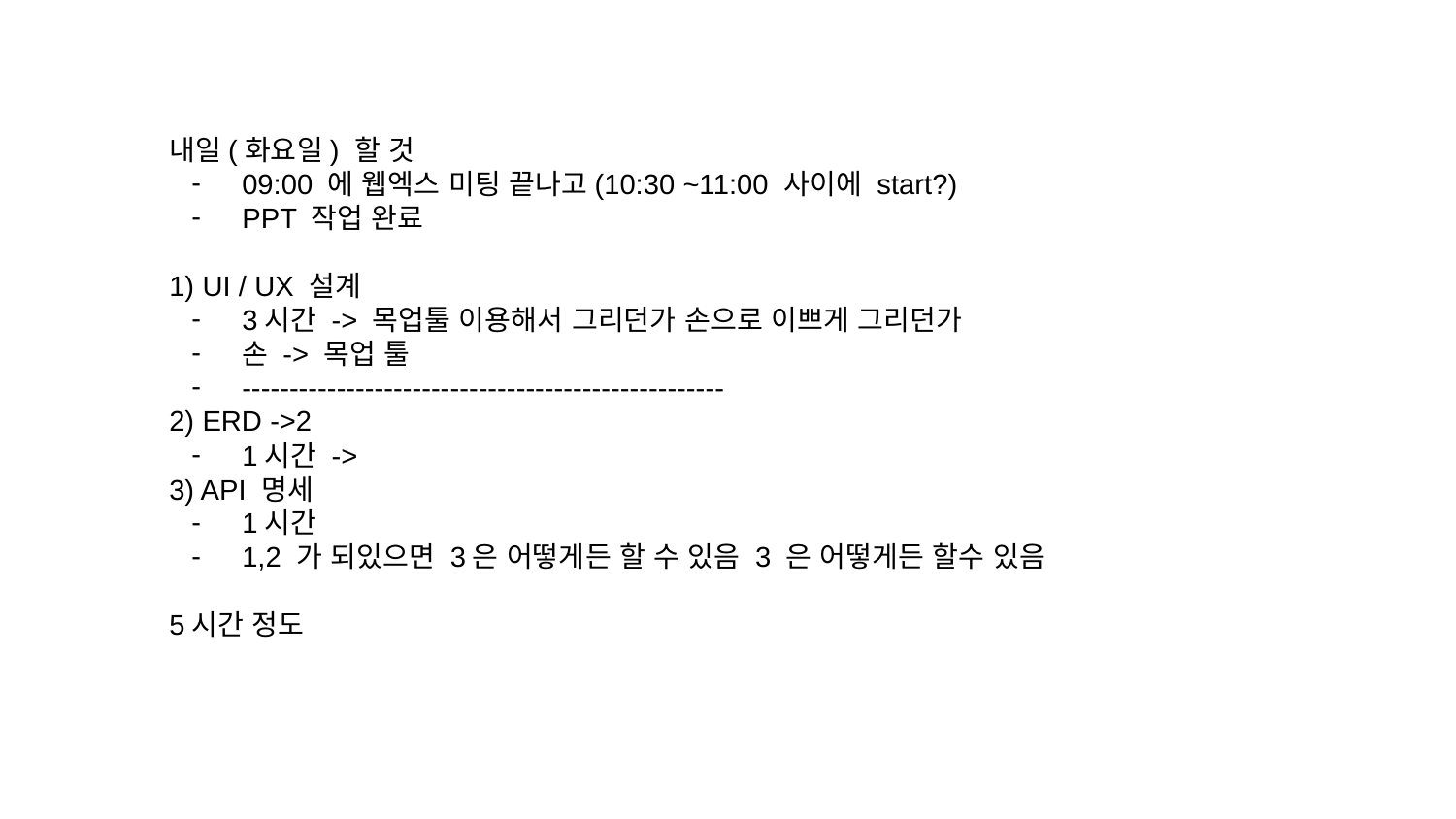

내일(화요일) 할 것
09:00 에 웹엑스 미팅 끝나고(10:30 ~11:00 사이에 start?)
PPT 작업 완료

1) UI / UX 설계
3시간 -> 목업툴 이용해서 그리던가 손으로 이쁘게 그리던가
손 -> 목업 툴
---------------------------------------------------
2) ERD ->2
1시간 ->
3) API 명세
1시간
1,2 가 되있으면 3은 어떻게든 할 수 있음 3 은 어떻게든 할수 있음

5시간 정도